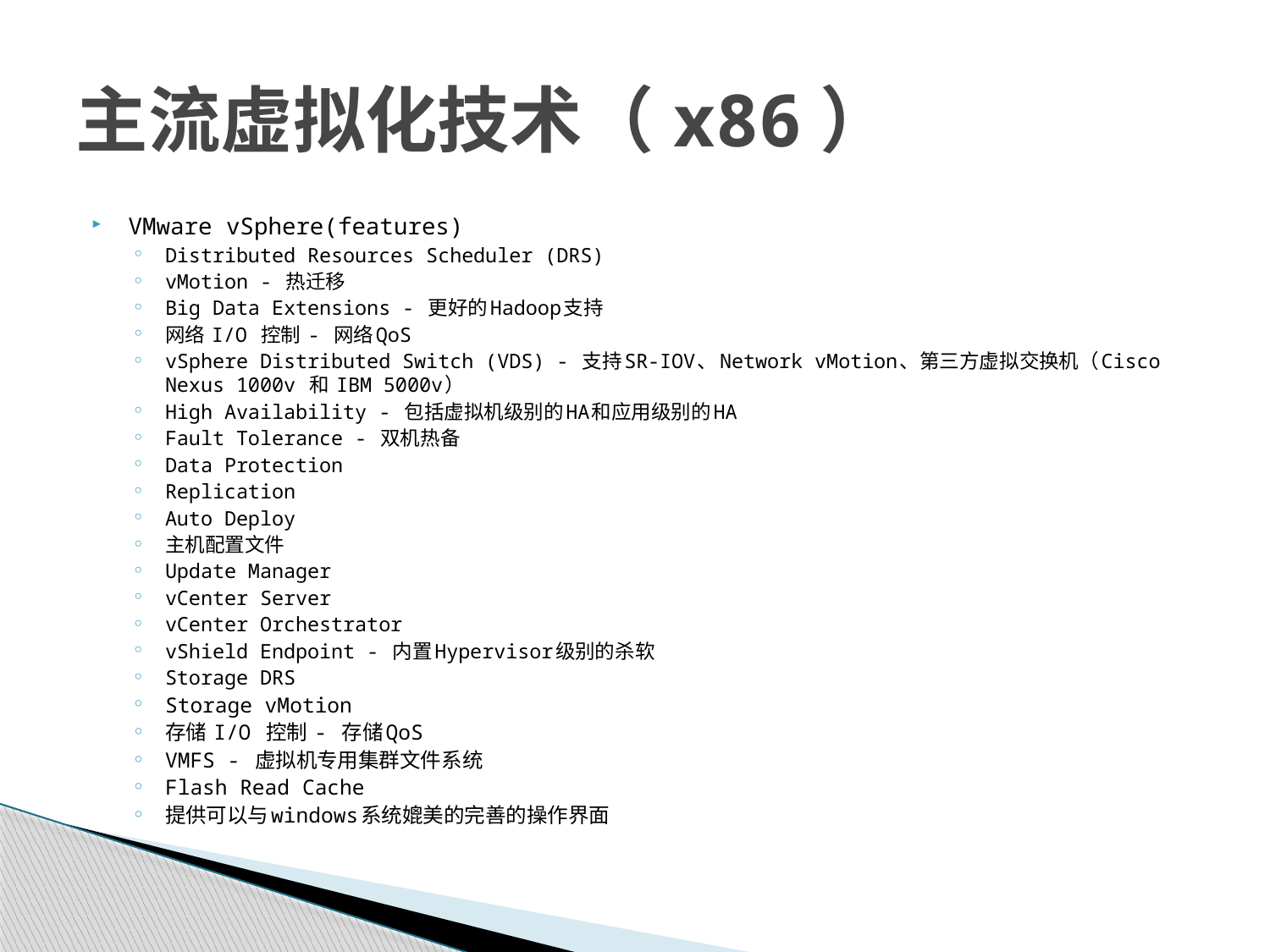

# 主流虚拟化技术（x86）
VMware vSphere(features)
Distributed Resources Scheduler (DRS)
vMotion - 热迁移
Big Data Extensions - 更好的Hadoop支持
网络 I/O 控制 - 网络QoS
vSphere Distributed Switch (VDS) - 支持SR-IOV、Network vMotion、第三方虚拟交换机（Cisco Nexus 1000v 和 IBM 5000v）
High Availability - 包括虚拟机级别的HA和应用级别的HA
Fault Tolerance - 双机热备
Data Protection
Replication
Auto Deploy
主机配置文件
Update Manager
vCenter Server
vCenter Orchestrator
vShield Endpoint - 内置Hypervisor级别的杀软
Storage DRS
Storage vMotion
存储 I/O 控制 - 存储QoS
VMFS - 虚拟机专用集群文件系统
Flash Read Cache
提供可以与windows系统媲美的完善的操作界面